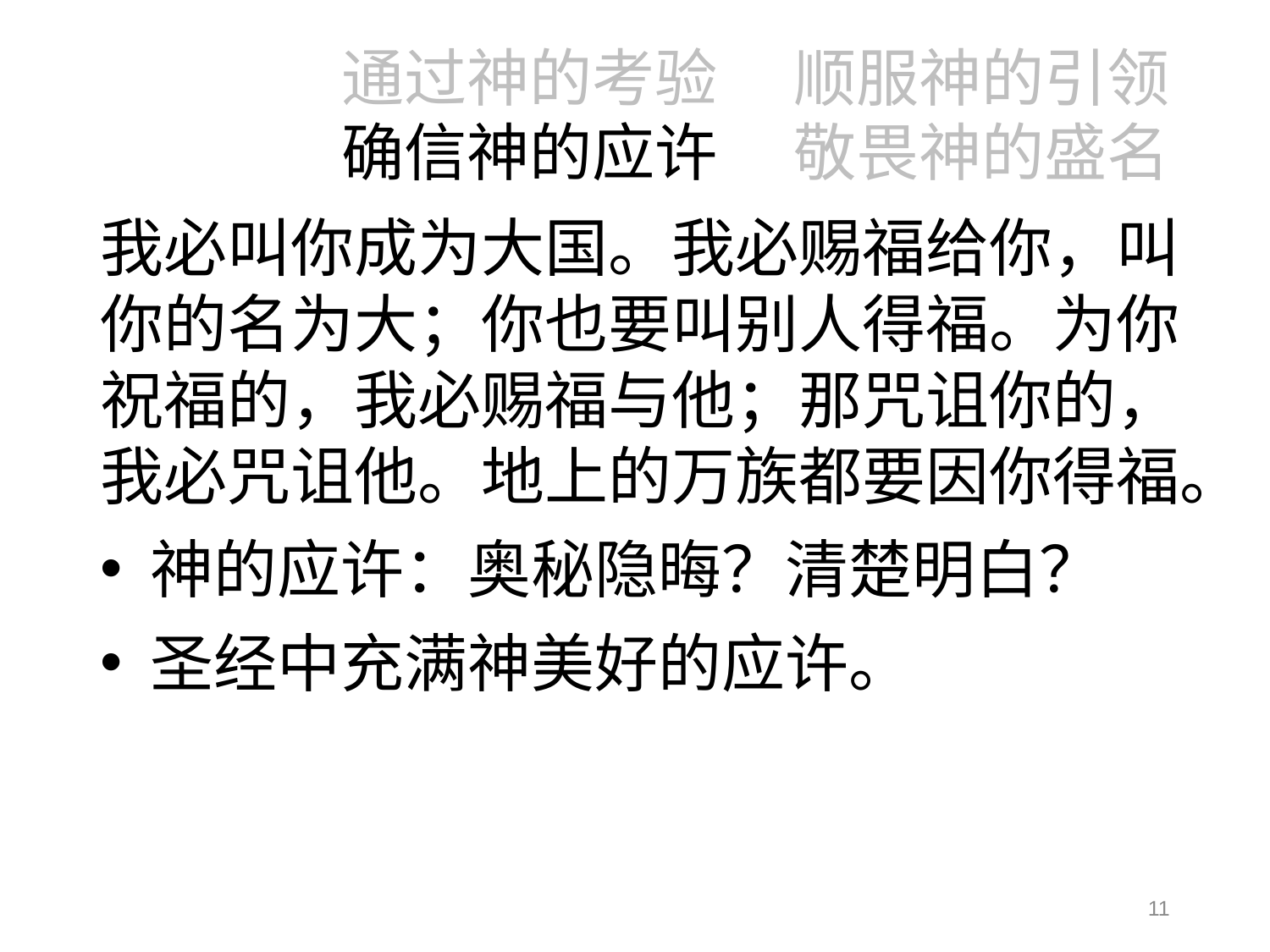

通过神的考验	顺服神的引领
确信神的应许	敬畏神的盛名
# 通过神的考验	顺服神的引领 确信神的应许	敬畏神的盛名
我必叫你成为大国。我必赐福给你，叫你的名为大；你也要叫别人得福。为你祝福的，我必赐福与他；那咒诅你的，我必咒诅他。地上的万族都要因你得福。
神的应许：奥秘隐晦？清楚明白？
圣经中充满神美好的应许。
11